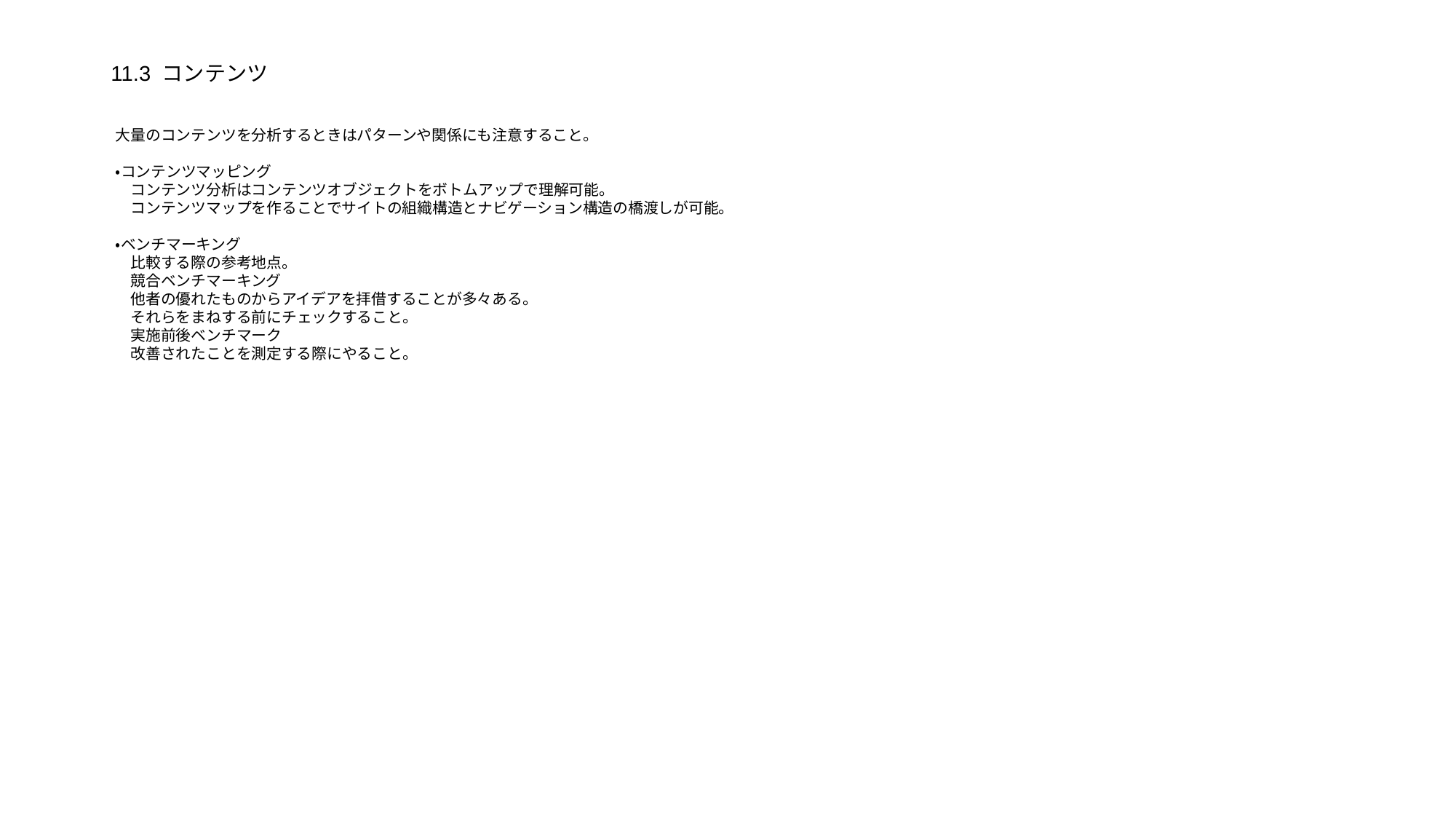

# 11.3 コンテンツ
大量のコンテンツを分析するときはパターンや関係にも注意すること。

・コンテンツマッピング
　コンテンツ分析はコンテンツオブジェクトをボトムアップで理解可能。
　コンテンツマップを作ることでサイトの組織構造とナビゲーション構造の橋渡しが可能。

・ベンチマーキング
　比較する際の参考地点。
　競合ベンチマーキング
　他者の優れたものからアイデアを拝借することが多々ある。
　それらをまねする前にチェックすること。
　実施前後ベンチマーク
　改善されたことを測定する際にやること。